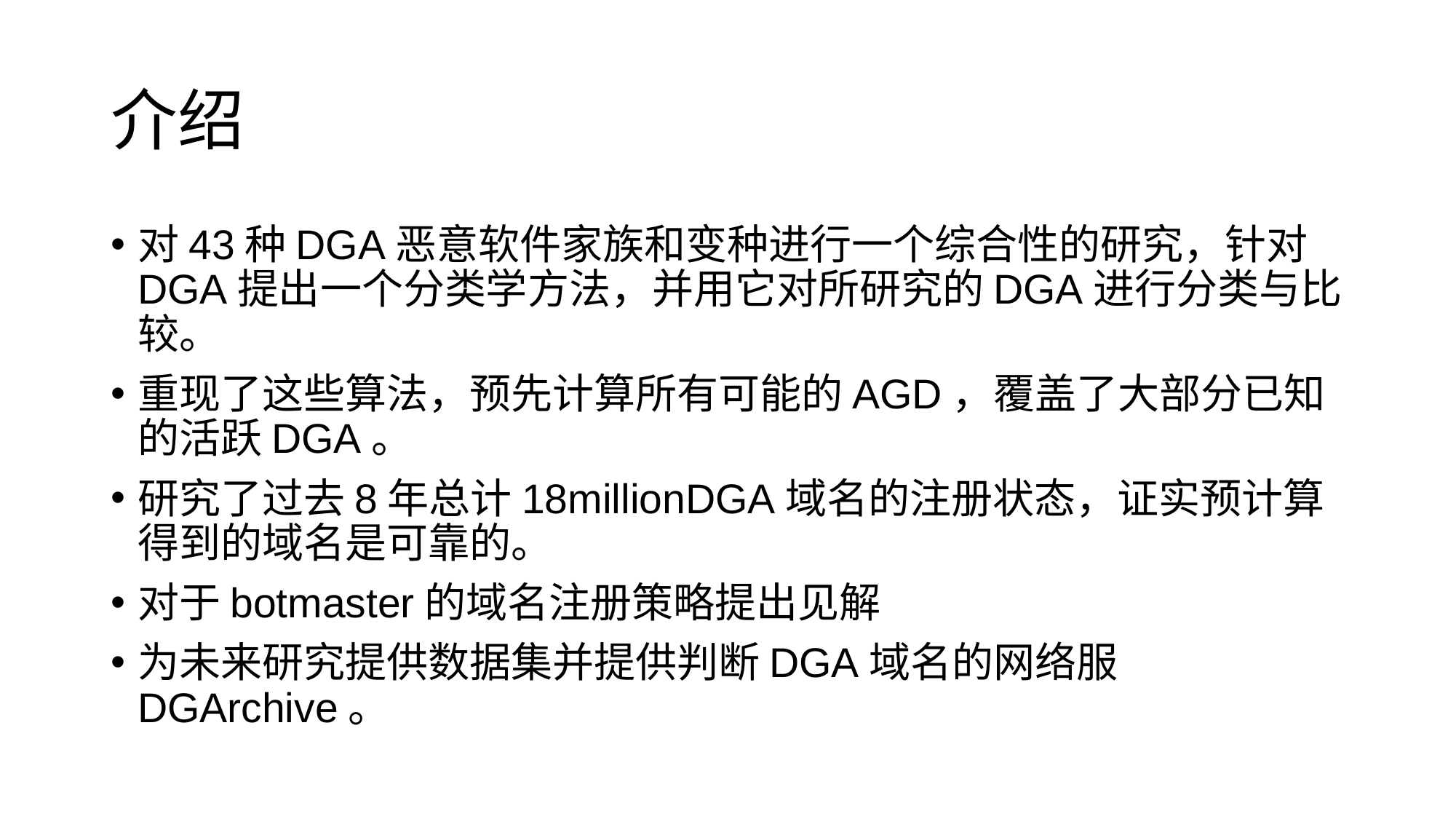

# 介绍
对43种DGA恶意软件家族和变种进行一个综合性的研究，针对DGA提出一个分类学方法，并用它对所研究的DGA进行分类与比较。
重现了这些算法，预先计算所有可能的AGD，覆盖了大部分已知的活跃DGA。
研究了过去8年总计18millionDGA域名的注册状态，证实预计算得到的域名是可靠的。
对于botmaster的域名注册策略提出见解
为未来研究提供数据集并提供判断DGA域名的网络服DGArchive。